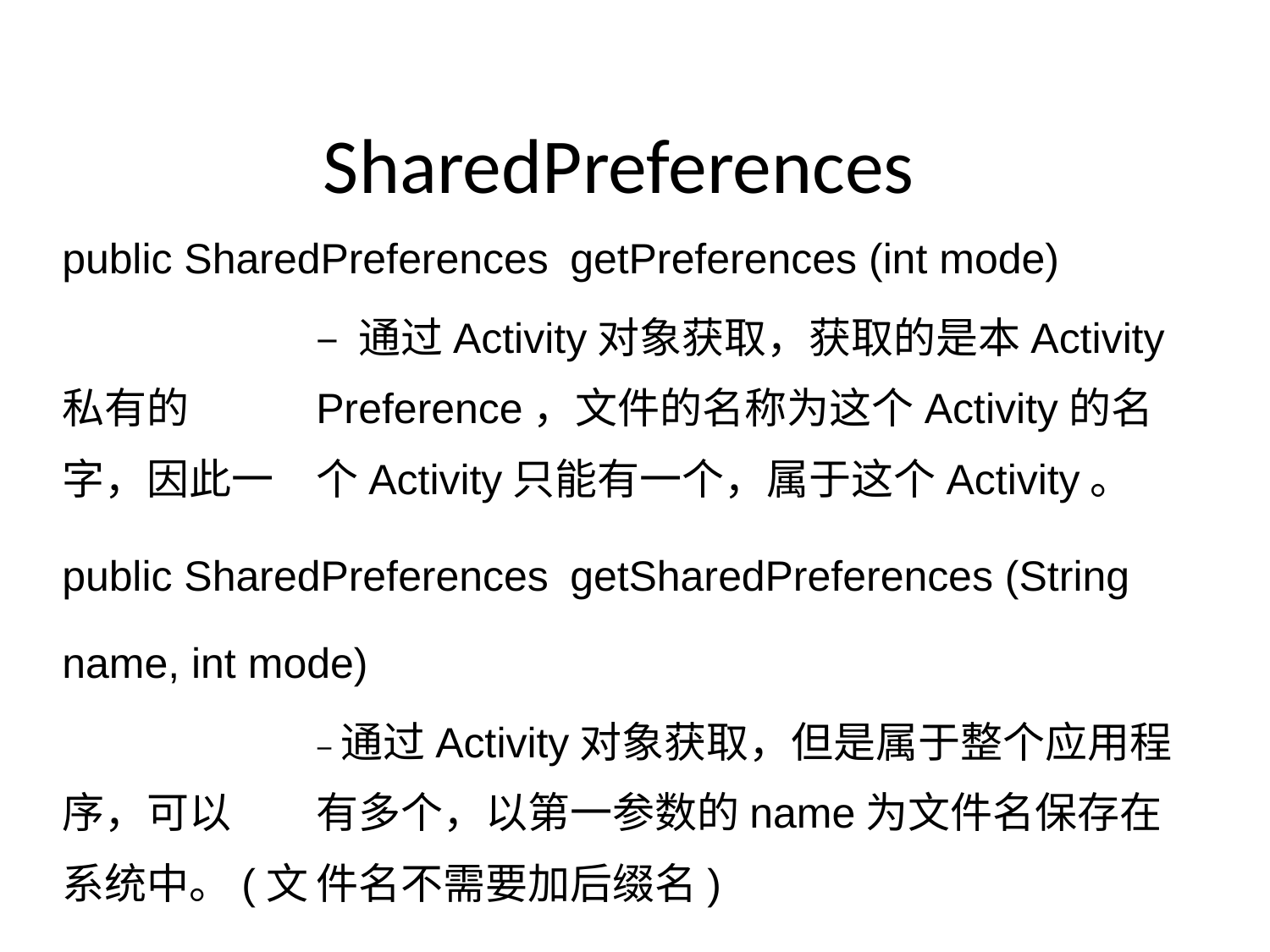

# SharedPreferences
public SharedPreferences	getPreferences (int mode)
		– 通过Activity对象获取，获取的是本Activity私有的  	Preference，文件的名称为这个Activity的名字，因此一	个Activity只能有一个，属于这个Activity。
public SharedPreferences 	getSharedPreferences (String name, int mode)
		–通过Activity对象获取，但是属于整个应用程序，可以	有多个，以第一参数的name为文件名保存在系统中。(文	件名不需要加后缀名)